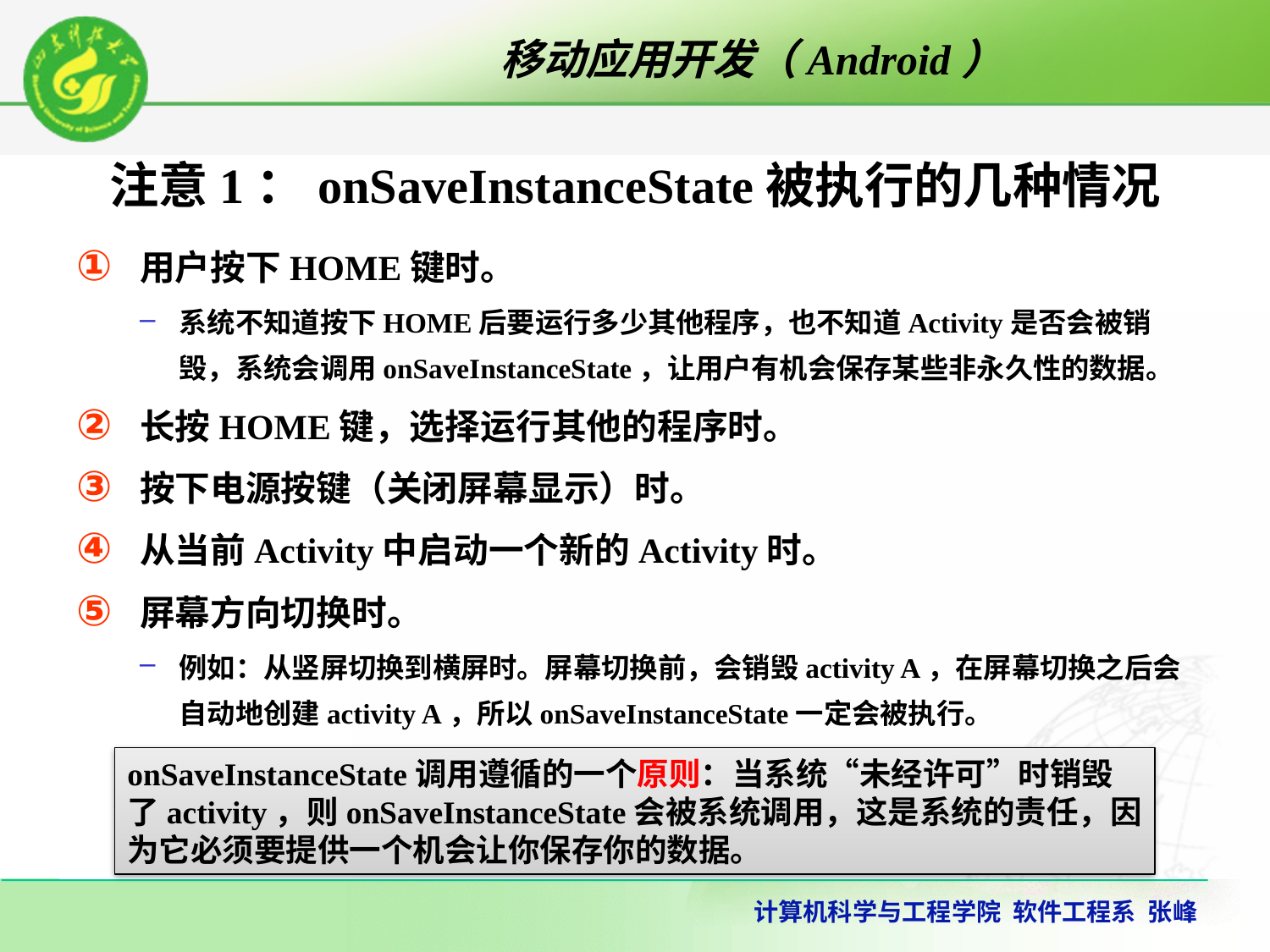

# 注意1：onSaveInstanceState被执行的几种情况
用户按下HOME键时。
系统不知道按下HOME后要运行多少其他程序，也不知道Activity是否会被销毁，系统会调用onSaveInstanceState，让用户有机会保存某些非永久性的数据。
长按HOME键，选择运行其他的程序时。
按下电源按键（关闭屏幕显示）时。
从当前Activity中启动一个新的Activity时。
屏幕方向切换时。
例如：从竖屏切换到横屏时。屏幕切换前，会销毁activity A，在屏幕切换之后会自动地创建activity A，所以onSaveInstanceState一定会被执行。
onSaveInstanceState调用遵循的一个原则：当系统“未经许可”时销毁了activity，则onSaveInstanceState会被系统调用，这是系统的责任，因为它必须要提供一个机会让你保存你的数据。